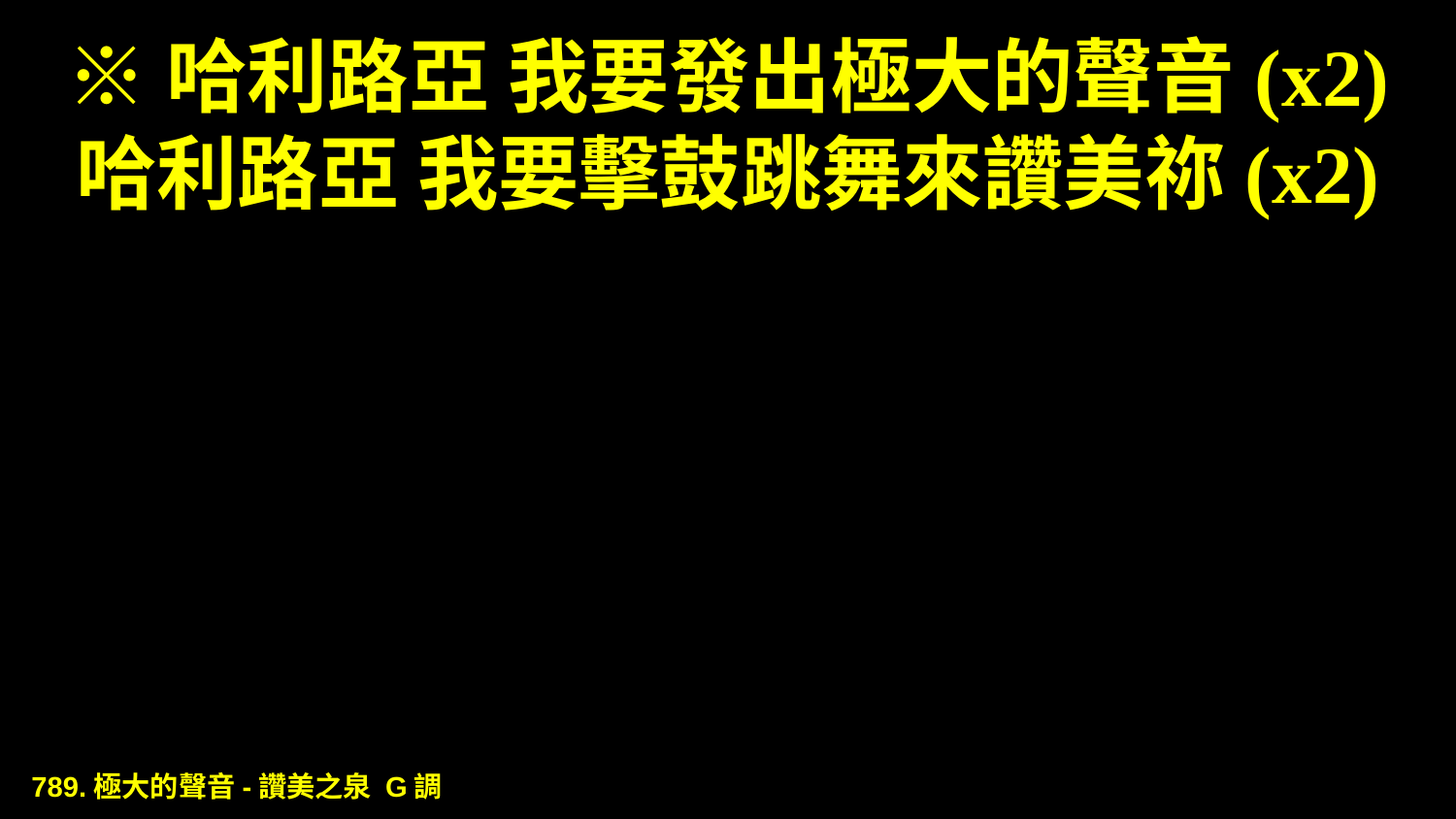

# ※哈利路亞 我要發出極大的聲音(x2) 哈利路亞 我要擊鼓跳舞來讚美祢(x2)
789.極大的聲音-讚美之泉 G調